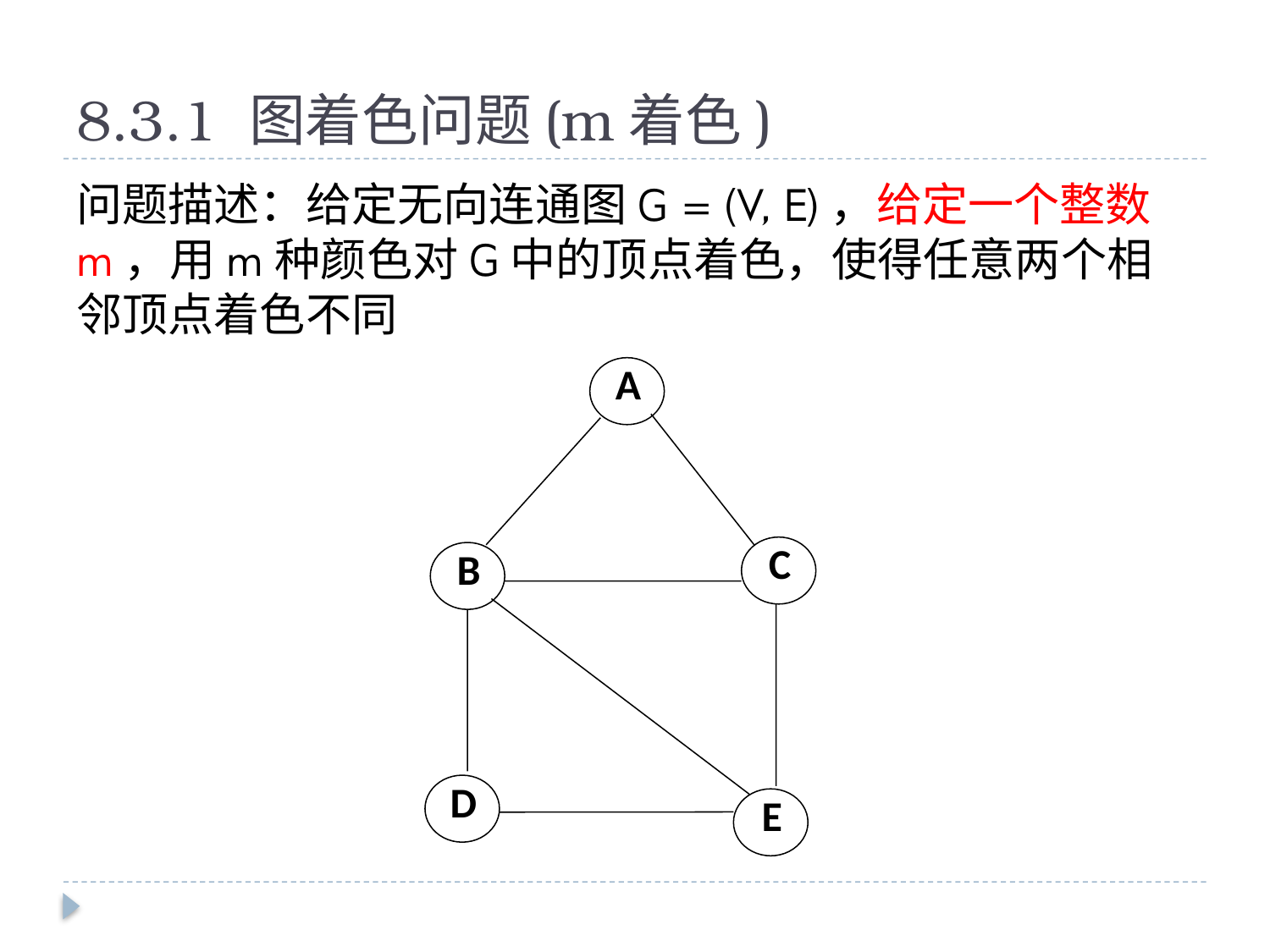

# 8.3.1 图着色问题(m着色)
问题描述：给定无向连通图G = (V, E)，给定一个整数m，用m种颜色对G中的顶点着色，使得任意两个相邻顶点着色不同
A

C
B

D
E